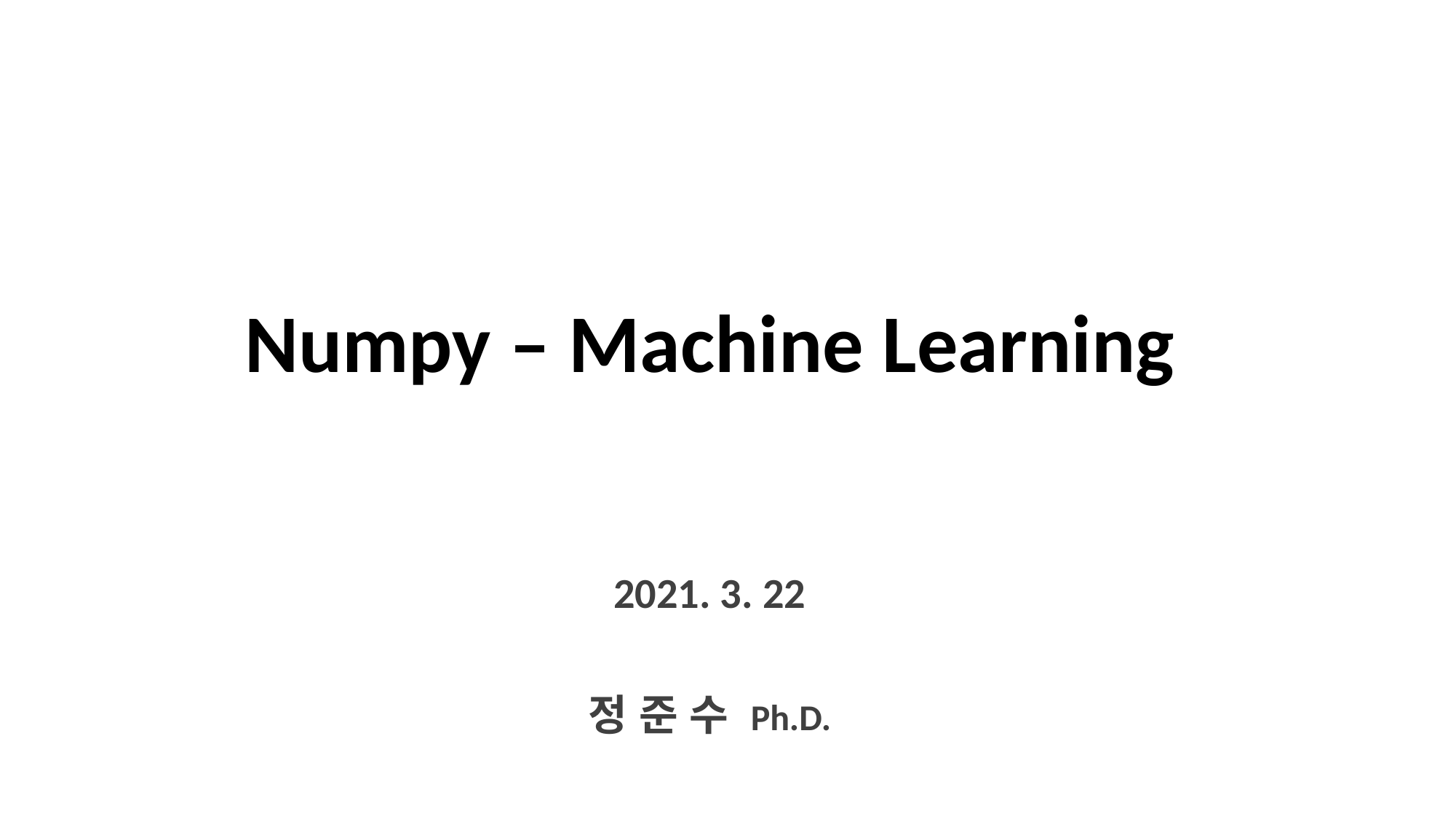

# Numpy – Machine Learning

2021. 3. 22

정 준 수 Ph.D.